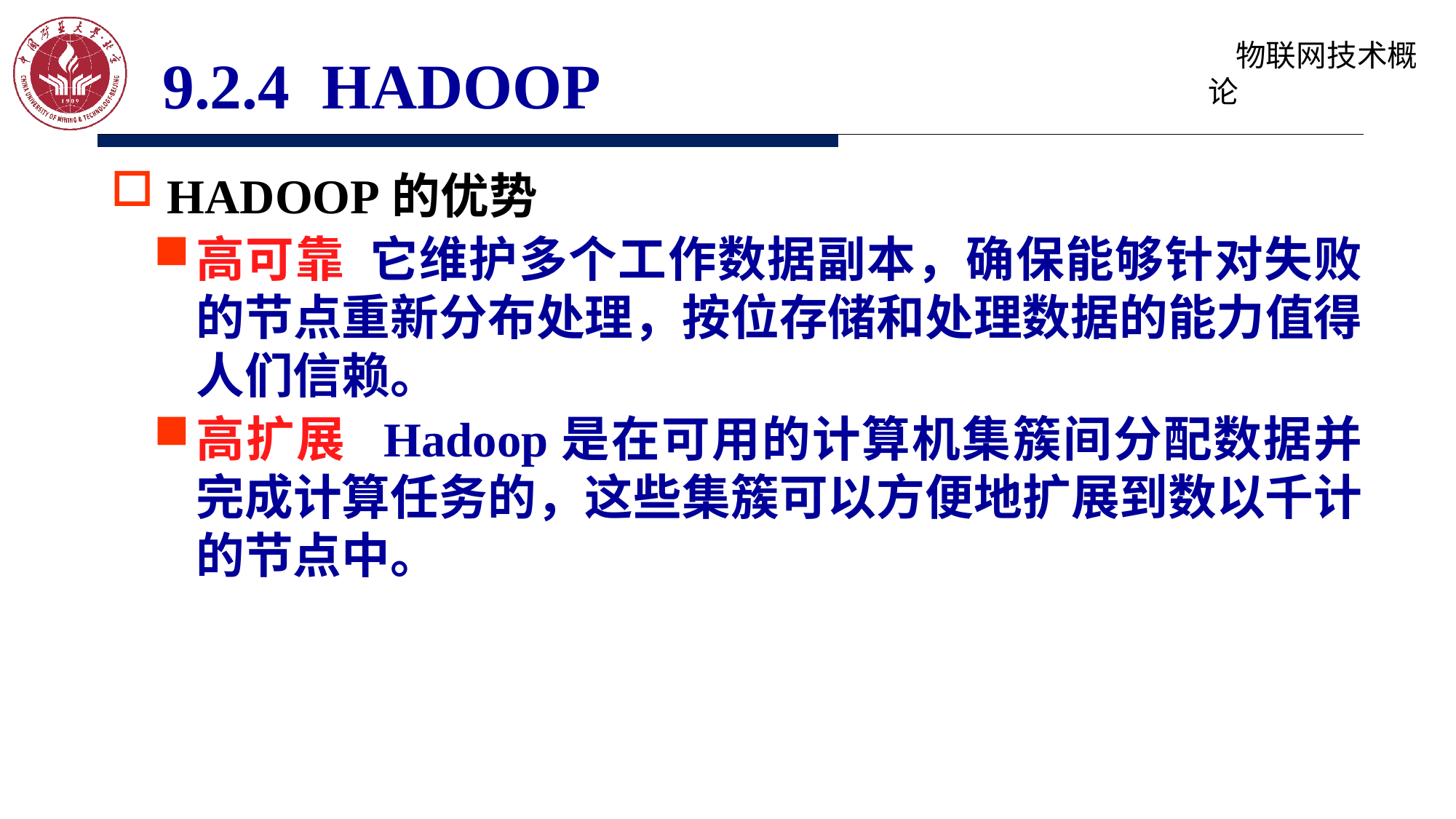

9.2.4  HADOOP
HADOOP的优势
高可靠  它维护多个工作数据副本，确保能够针对失败的节点重新分布处理，按位存储和处理数据的能力值得人们信赖。
高扩展  Hadoop是在可用的计算机集簇间分配数据并完成计算任务的，这些集簇可以方便地扩展到数以千计的节点中。